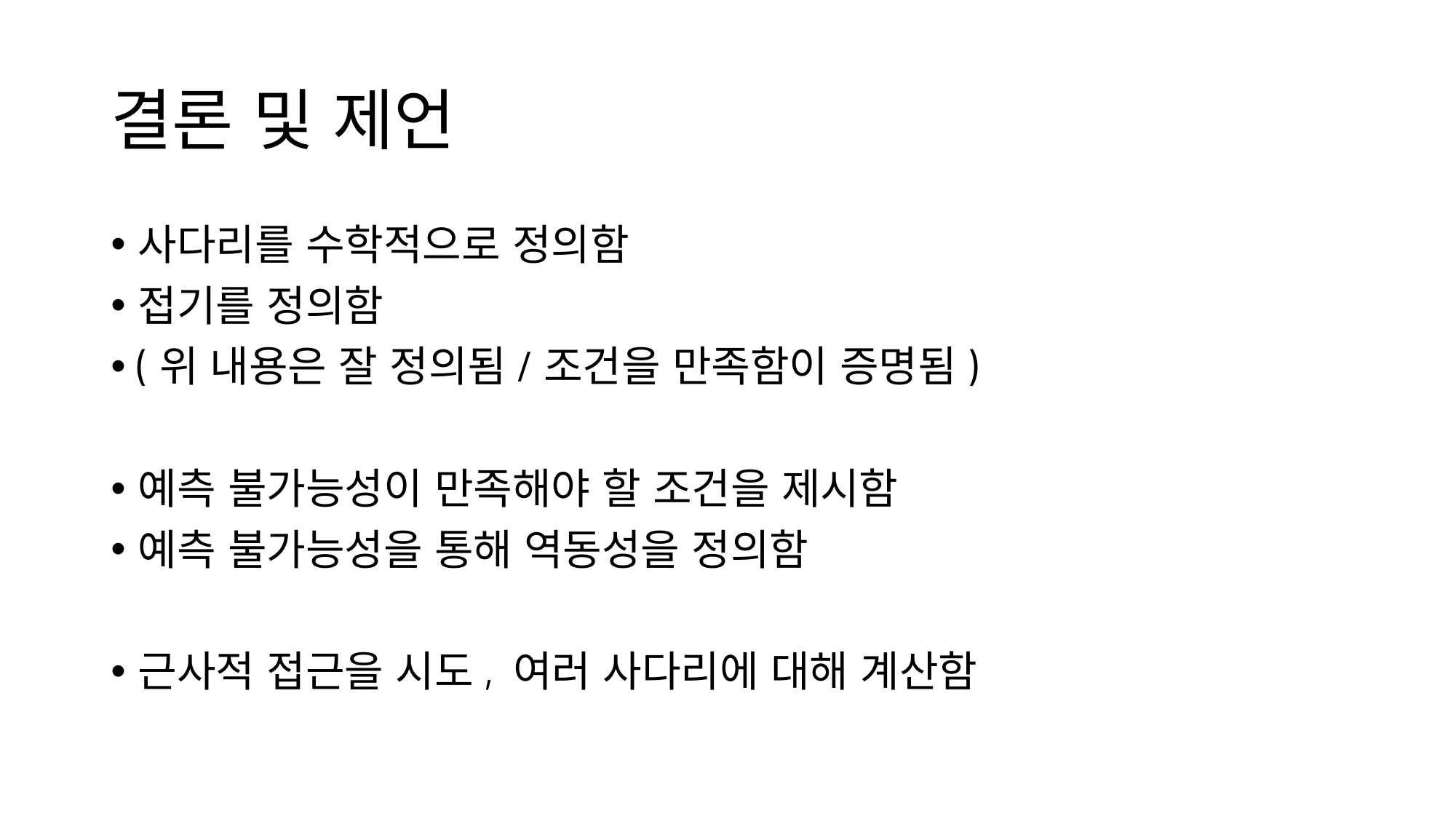

# 결론 및 제언
사다리를 수학적으로 정의함
접기를 정의함
(위 내용은 잘 정의됨/조건을 만족함이 증명됨)

예측 불가능성이 만족해야 할 조건을 제시함
예측 불가능성을 통해 역동성을 정의함

근사적 접근을 시도, 여러 사다리에 대해 계산함